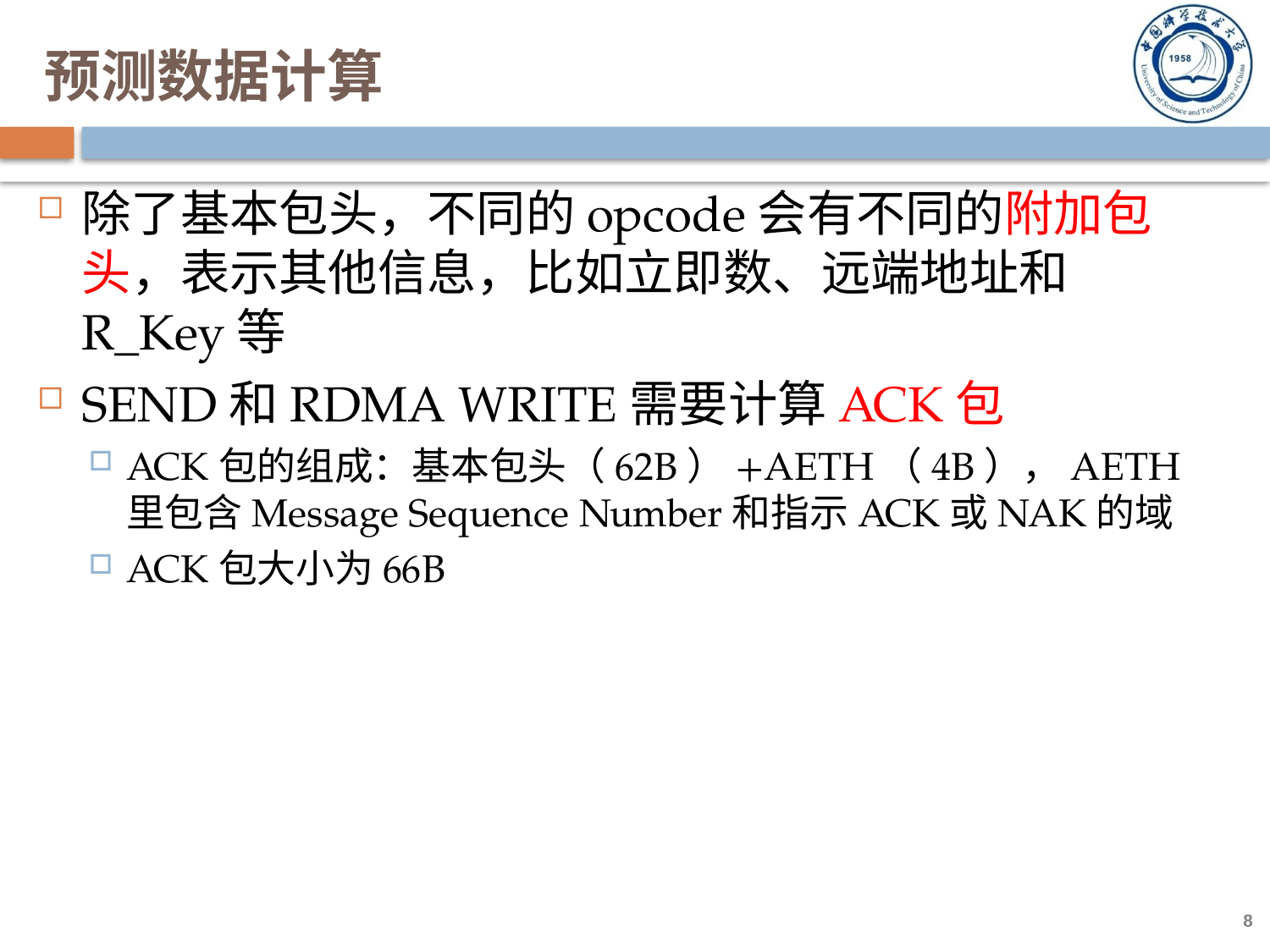

# 预测数据计算
除了基本包头，不同的opcode会有不同的附加包头，表示其他信息，比如立即数、远端地址和R_Key等
SEND和RDMA WRITE需要计算ACK包
ACK包的组成：基本包头（62B）+AETH（4B），AETH里包含Message Sequence Number和指示ACK或NAK的域
ACK包大小为66B

8